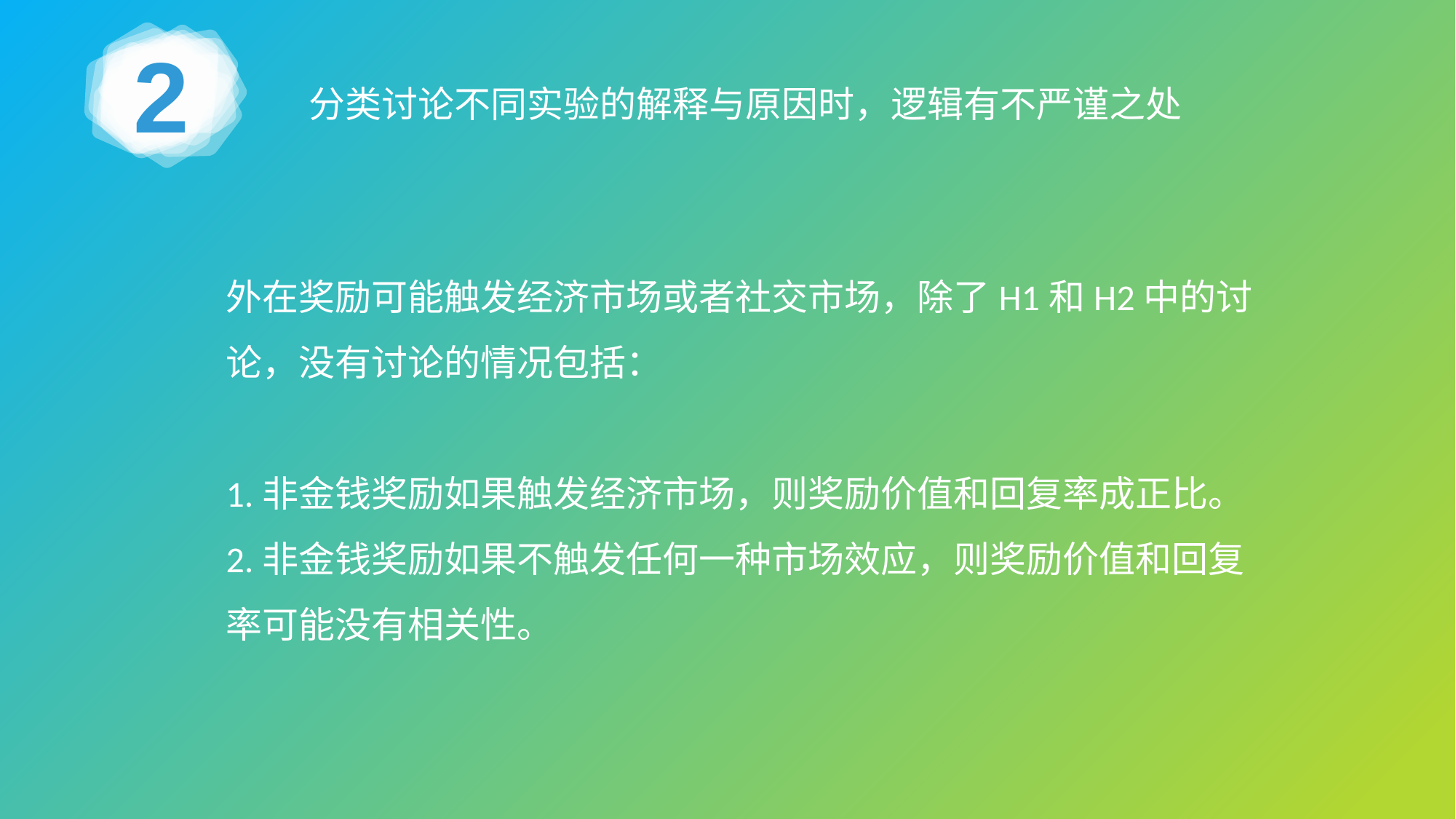

2

分类讨论不同实验的解释与原因时，逻辑有不严谨之处
外在奖励可能触发经济市场或者社交市场，除了H1和H2中的讨论，没有讨论的情况包括：

1.非金钱奖励如果触发经济市场，则奖励价值和回复率成正比。
2.非金钱奖励如果不触发任何一种市场效应，则奖励价值和回复率可能没有相关性。